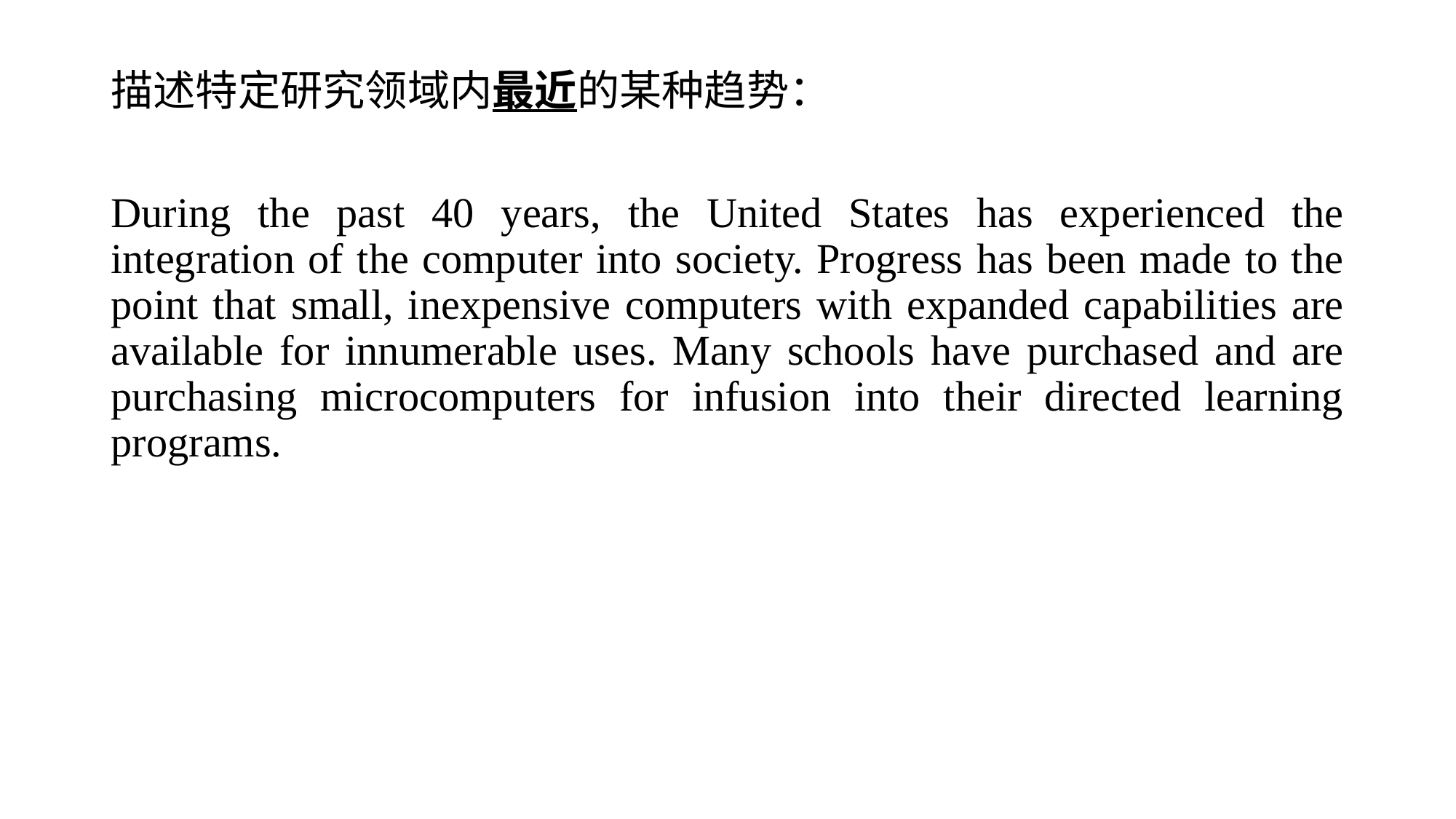

描述特定研究领域内最近的某种趋势：

During the past 40 years, the United States has experienced the integration of the computer into society. Progress has been made to the point that small, inexpensive computers with expanded capabilities are available for innumerable uses. Many schools have purchased and are purchasing microcomputers for infusion into their directed learning programs.